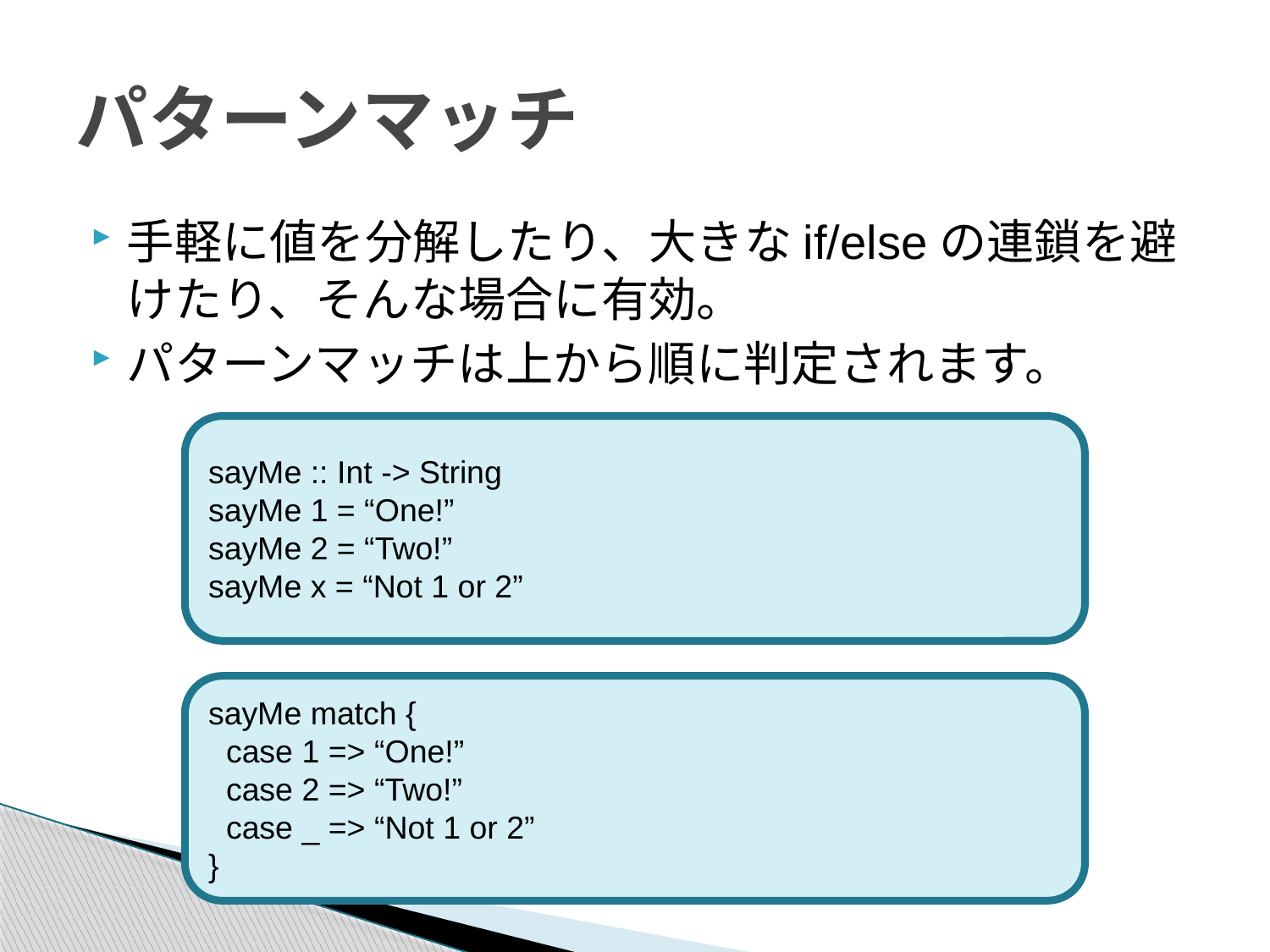

# パターンマッチ
手軽に値を分解したり、大きなif/elseの連鎖を避けたり、そんな場合に有効。
パターンマッチは上から順に判定されます。

sayMe :: Int -> String
sayMe 1 = “One!”
sayMe 2 = “Two!”
sayMe x = “Not 1 or 2”
sayMe match {
  case 1 => “One!”
  case 2 => “Two!”
  case _ => “Not 1 or 2”
}